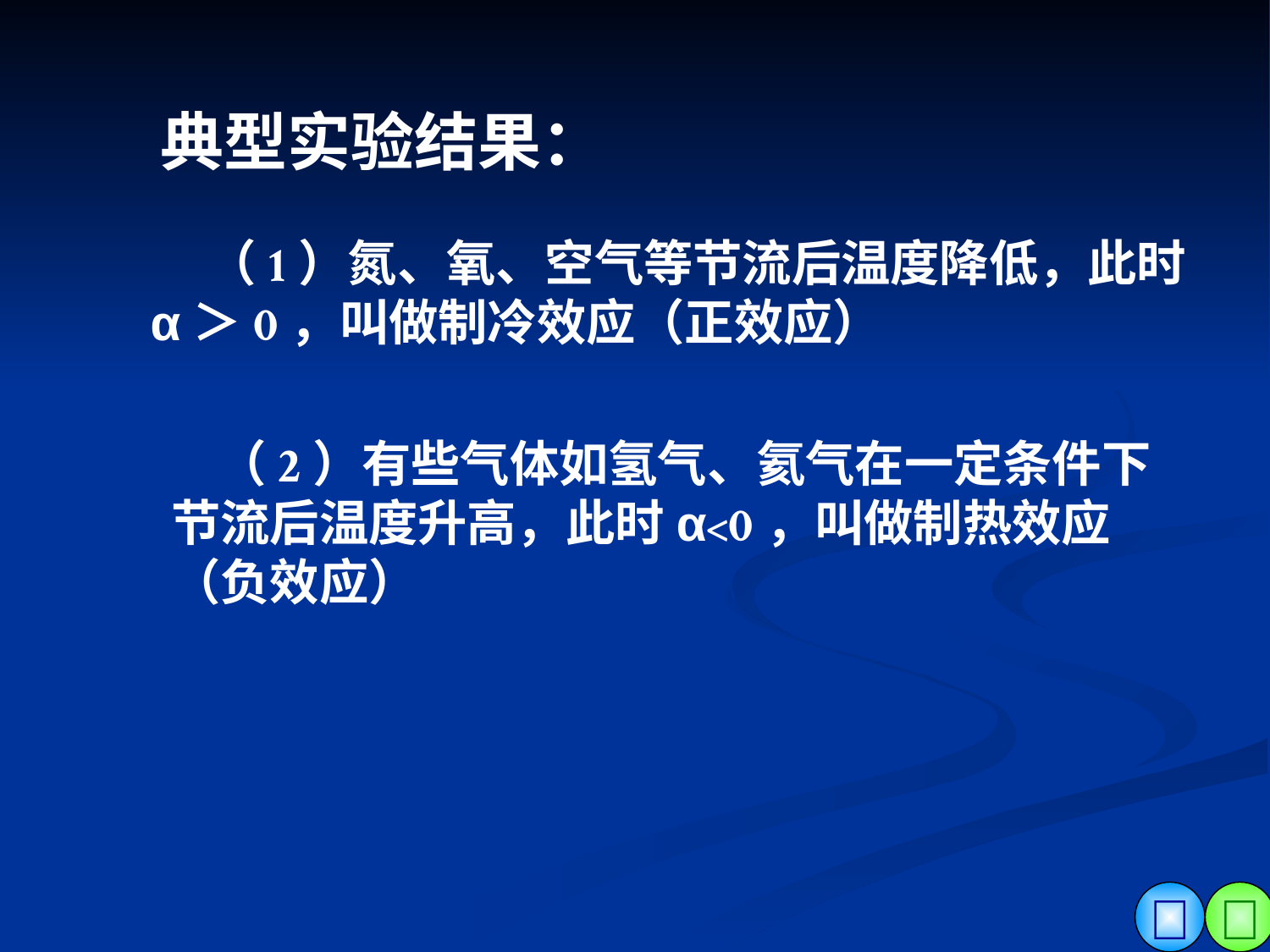

典型实验结果：
    （1）氮、氧、空气等节流后温度降低，此时
α＞0，叫做制冷效应（正效应）

   （2）有些气体如氢气、氦气在一定条件下节流后温度升高，此时α<0，叫做制热效应（负效应）